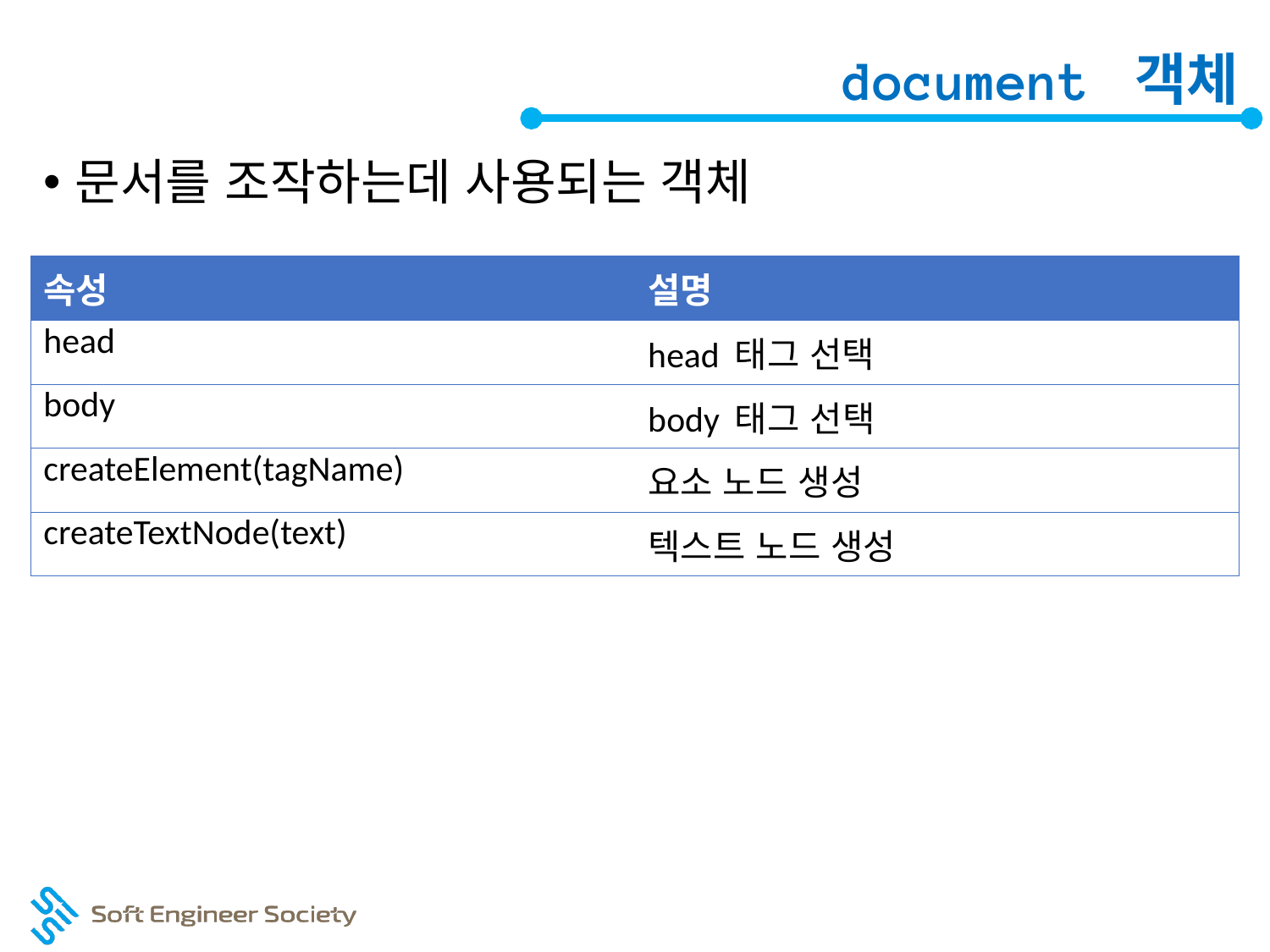

# document 객체
문서를 조작하는데 사용되는 객체
| 속성 | 설명 |
| --- | --- |
| head | head 태그 선택 |
| body | body 태그 선택 |
| createElement(tagName) | 요소 노드 생성 |
| createTextNode(text) | 텍스트 노드 생성 |